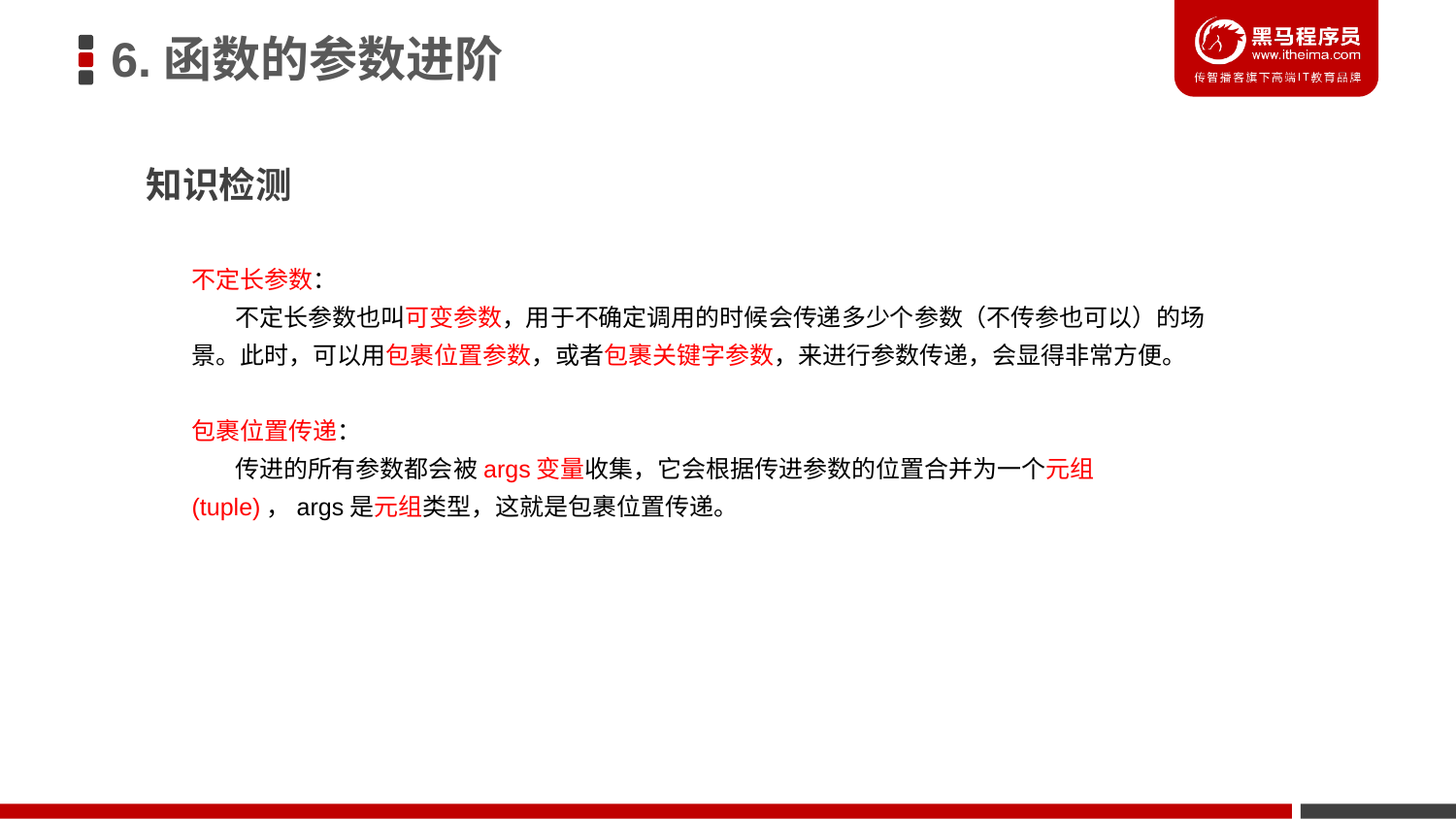

6.函数的参数进阶
知识检测

不定长参数：
       不定长参数也叫可变参数，用于不确定调用的时候会传递多少个参数（不传参也可以）的场景。此时，可以用包裹位置参数，或者包裹关键字参数，来进行参数传递，会显得非常方便。

包裹位置传递：
       传进的所有参数都会被args变量收集，它会根据传进参数的位置合并为一个元组(tuple)，args是元组类型，这就是包裹位置传递。